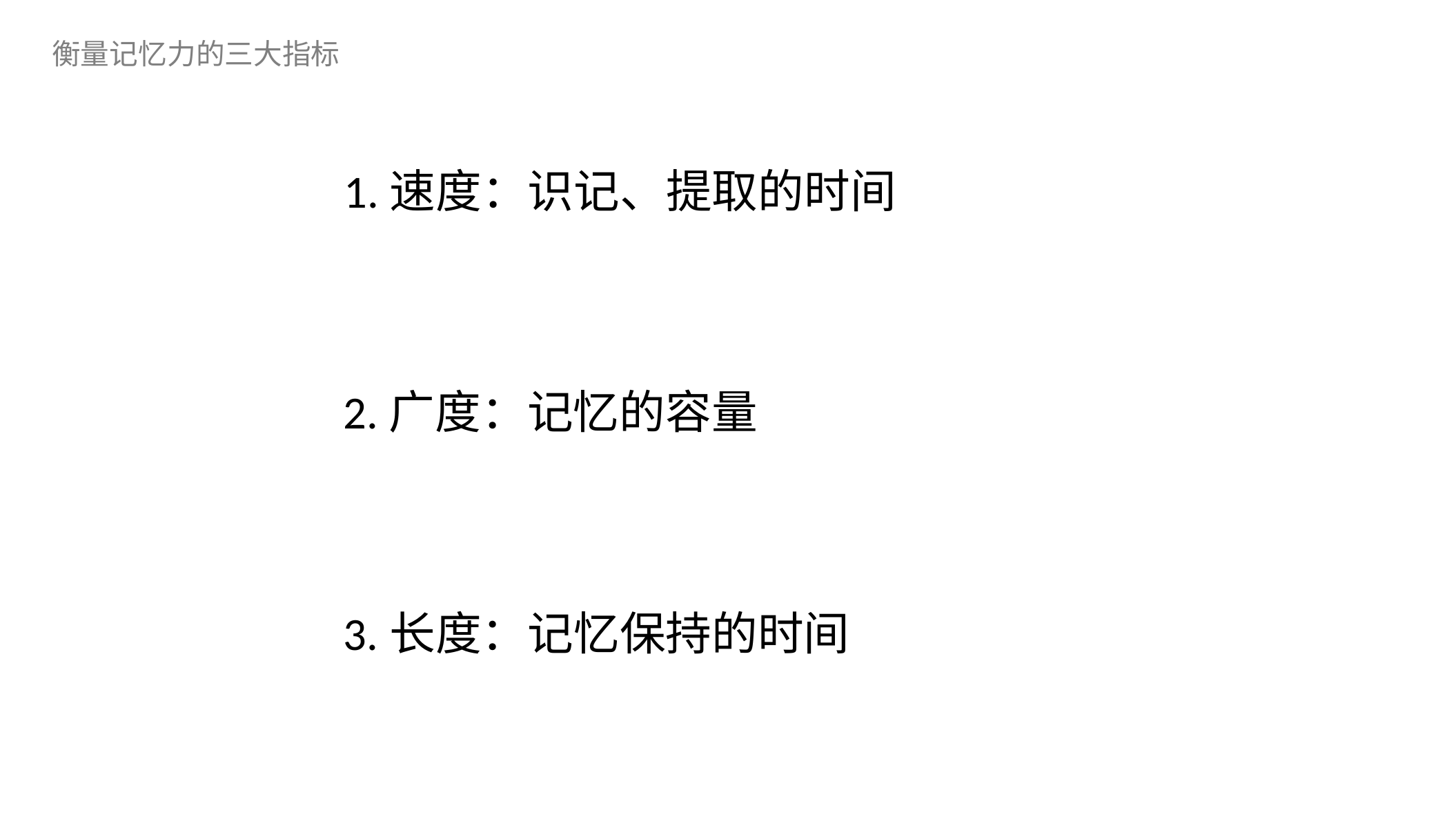

衡量记忆力的三大指标
1.速度：识记、提取的时间
2.广度：记忆的容量
3.长度：记忆保持的时间